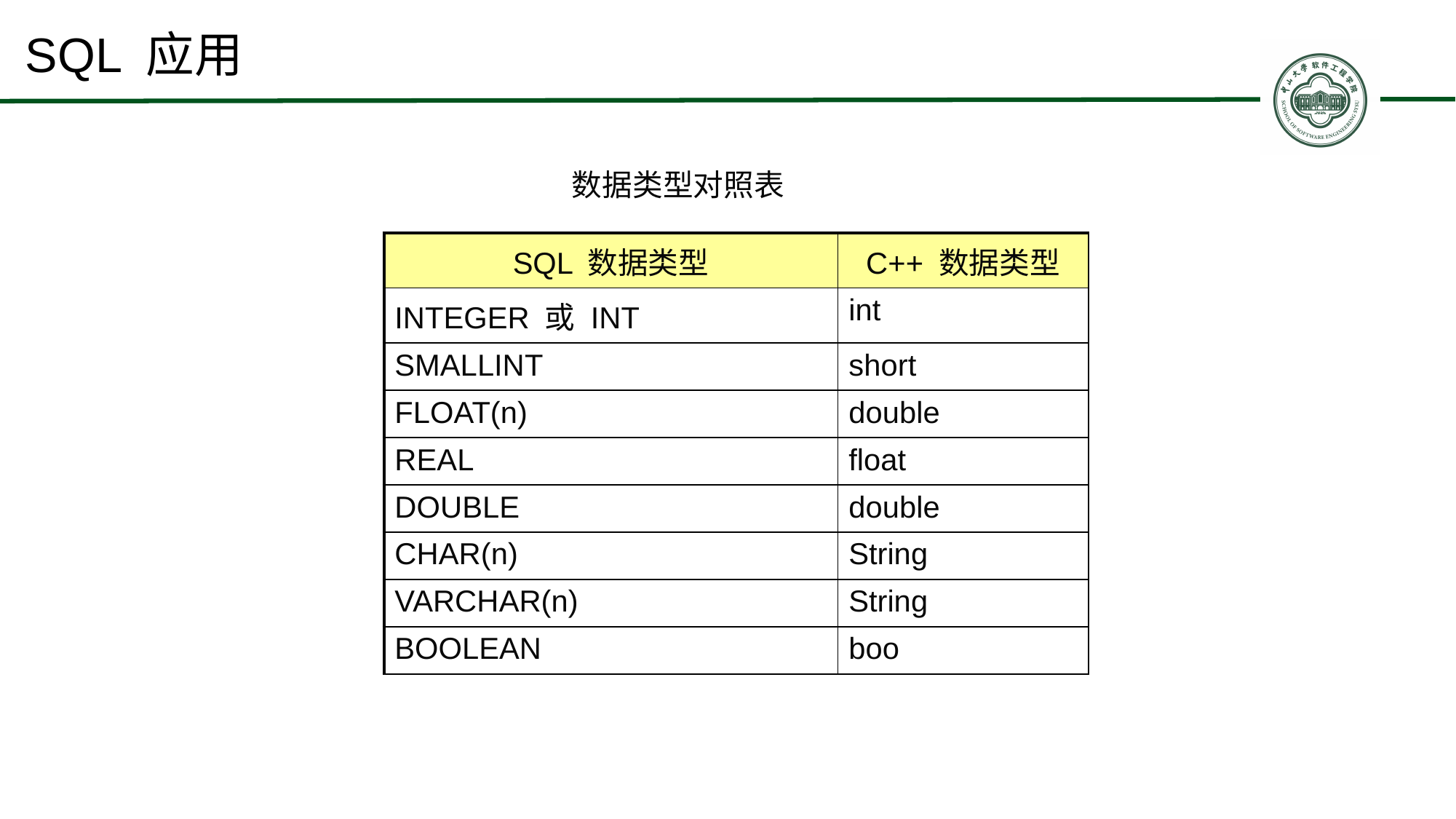

# SQL 应用
数据类型对照表
| SQL 数据类型 | C++ 数据类型 |
| --- | --- |
| INTEGER 或 INT | int |
| SMALLINT | short |
| FLOAT(n) | double |
| REAL | float |
| DOUBLE | double |
| CHAR(n) | String |
| VARCHAR(n) | String |
| BOOLEAN | boo |